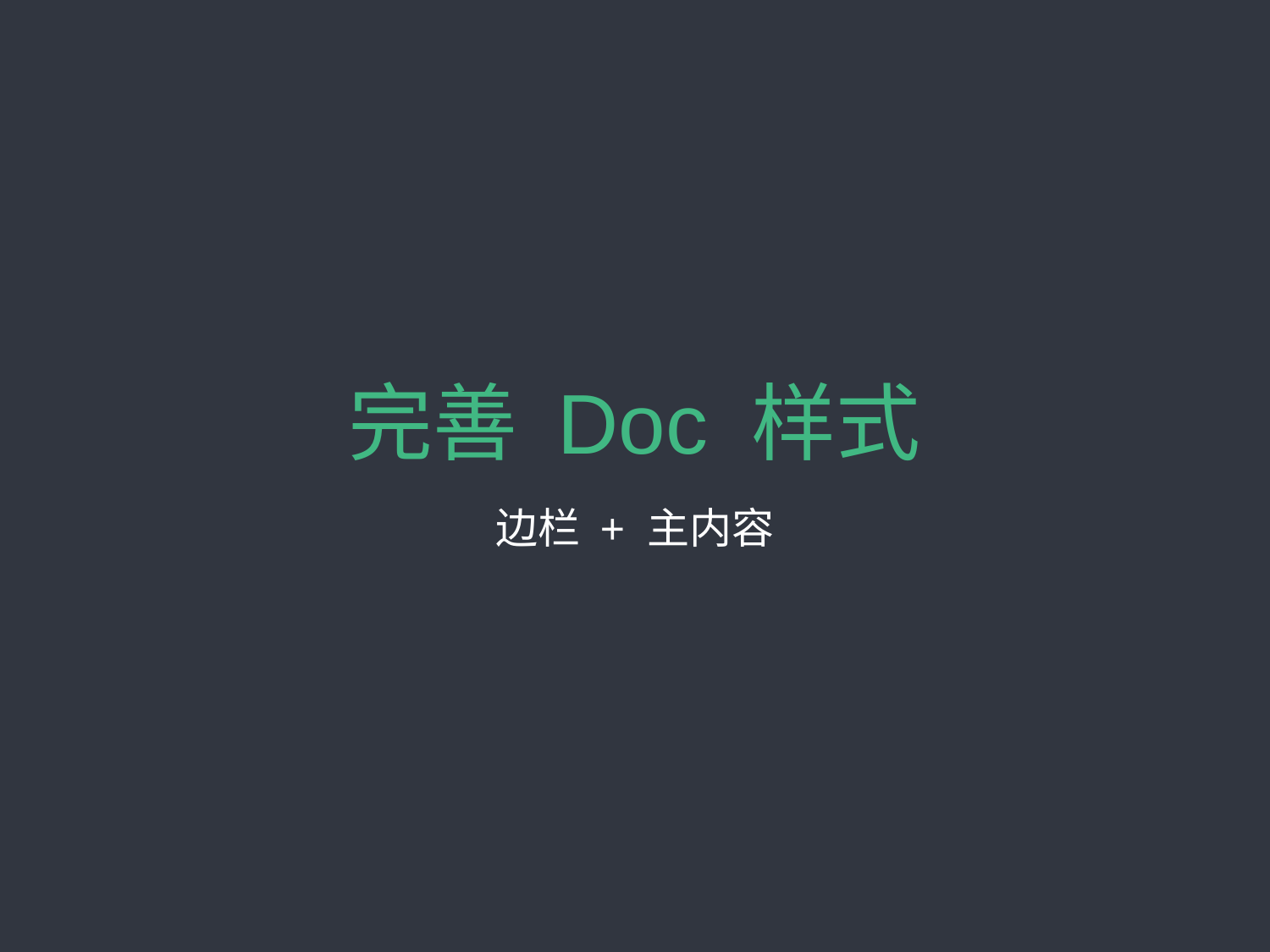

# 完善 Doc 样式
边栏 + 主内容